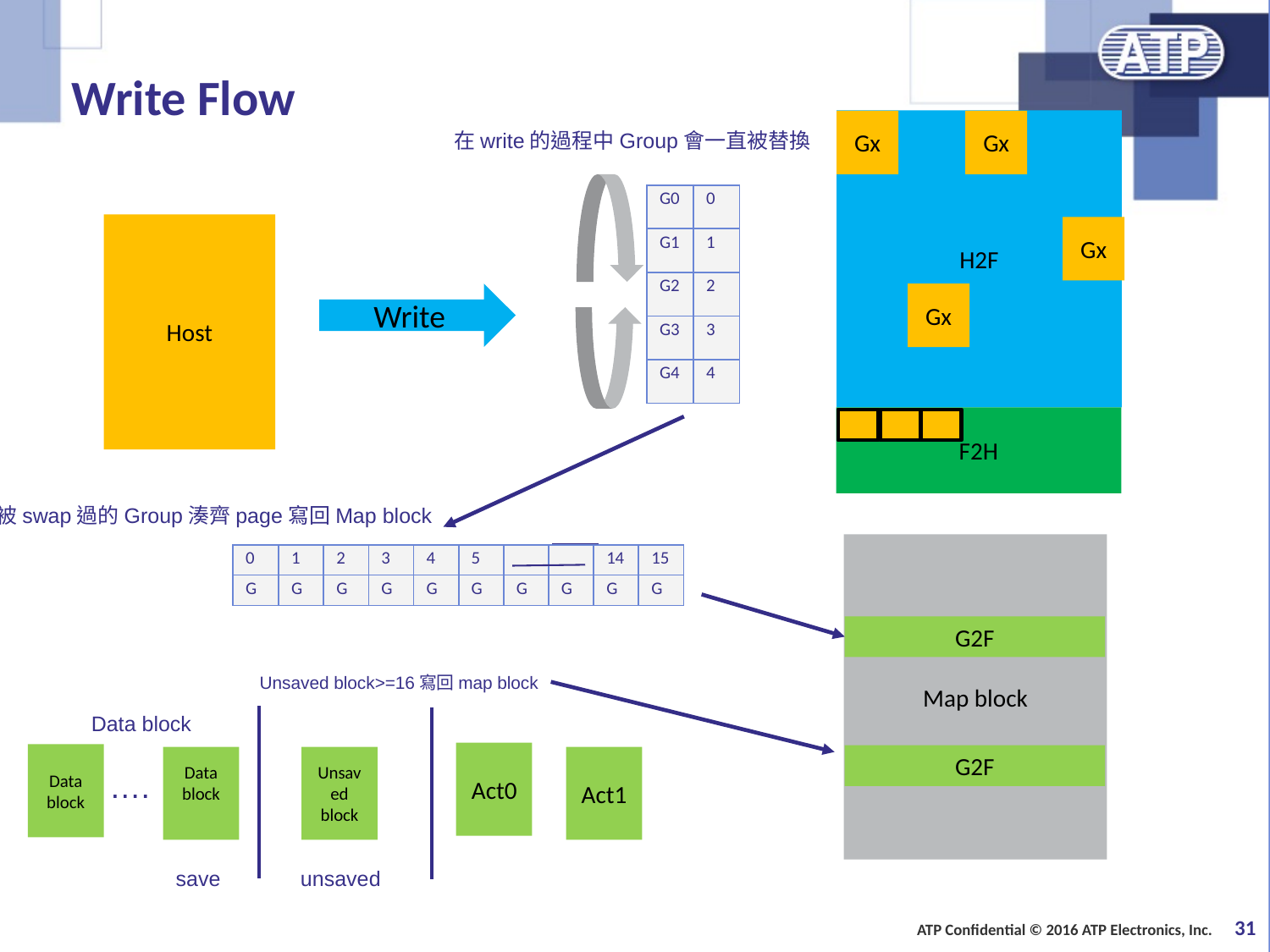

# Write Flow
H2F
Gx
Gx
在write的過程中Group會一直被替換

| G0 | 0 |
| --- | --- |
| G1 | 1 |
| G2 | 2 |
| G3 | 3 |
| G4 | 4 |
Host
Gx
Write
Gx

F2H

被swap過的Group湊齊page寫回Map block
Map block
| 0 | 1 | 2 | 3 | 4 | 5 |  |  | 14 | 15 |
| --- | --- | --- | --- | --- | --- | --- | --- | --- | --- |
| G | G | G | G | G | G | G | G | G | G |
G2F
Unsaved block>=16寫回map block
Data block
Act0
Data block
G2F
Data block

Unsaved block
Act1
….
unsaved
save